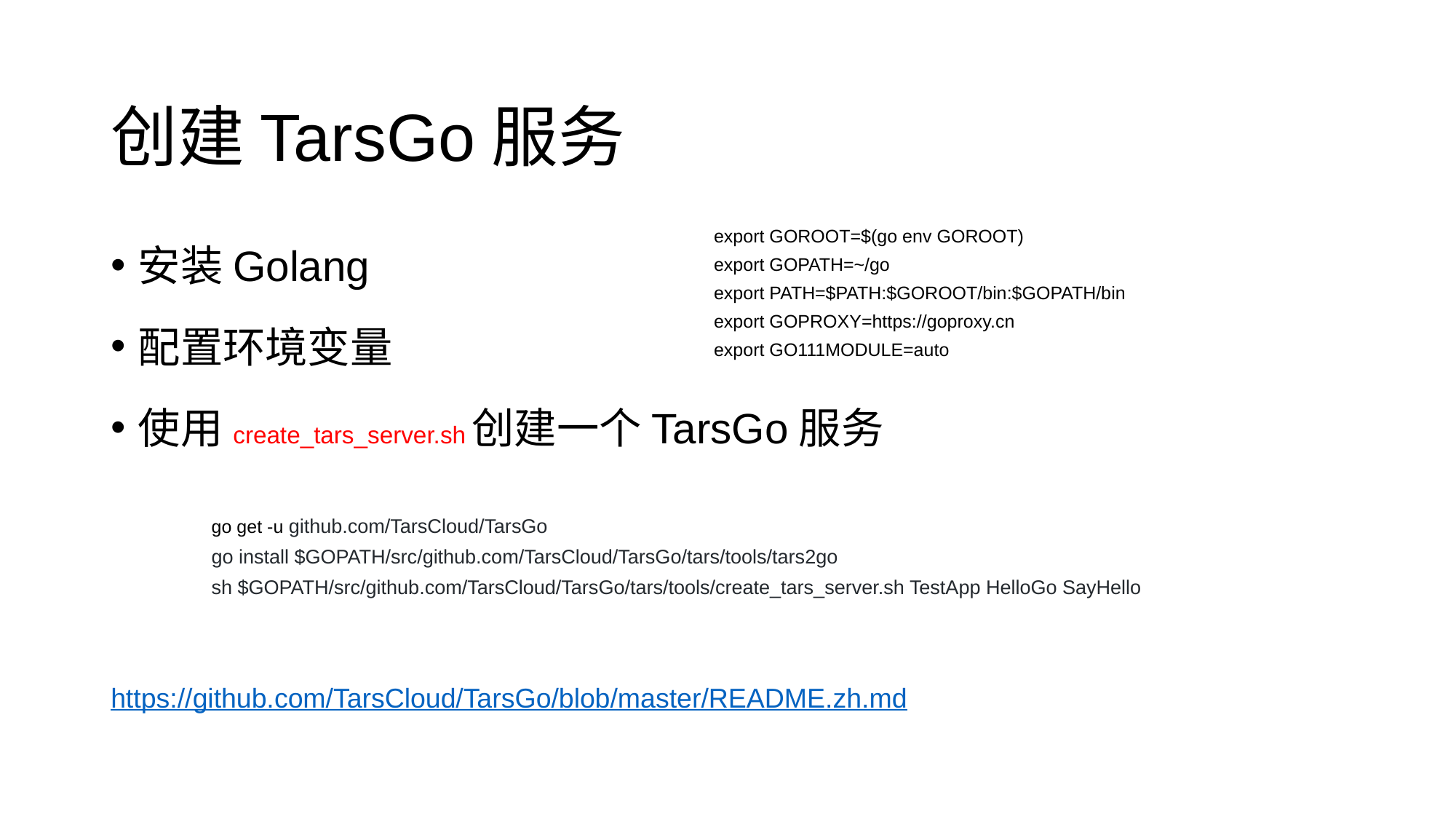

创建TarsGo服务
# export GOROOT=$(go env GOROOT)
export GOPATH=~/go
export PATH=$PATH:$GOROOT/bin:$GOPATH/bin
export GOPROXY=https://goproxy.cn
export GO111MODULE=auto
安装Golang
配置环境变量
使用create_tars_server.sh创建一个TarsGo服务

go get -u github.com/TarsCloud/TarsGo
go install $GOPATH/src/github.com/TarsCloud/TarsGo/tars/tools/tars2go
sh $GOPATH/src/github.com/TarsCloud/TarsGo/tars/tools/create_tars_server.sh TestApp HelloGo SayHello
https://github.com/TarsCloud/TarsGo/blob/master/README.zh.md